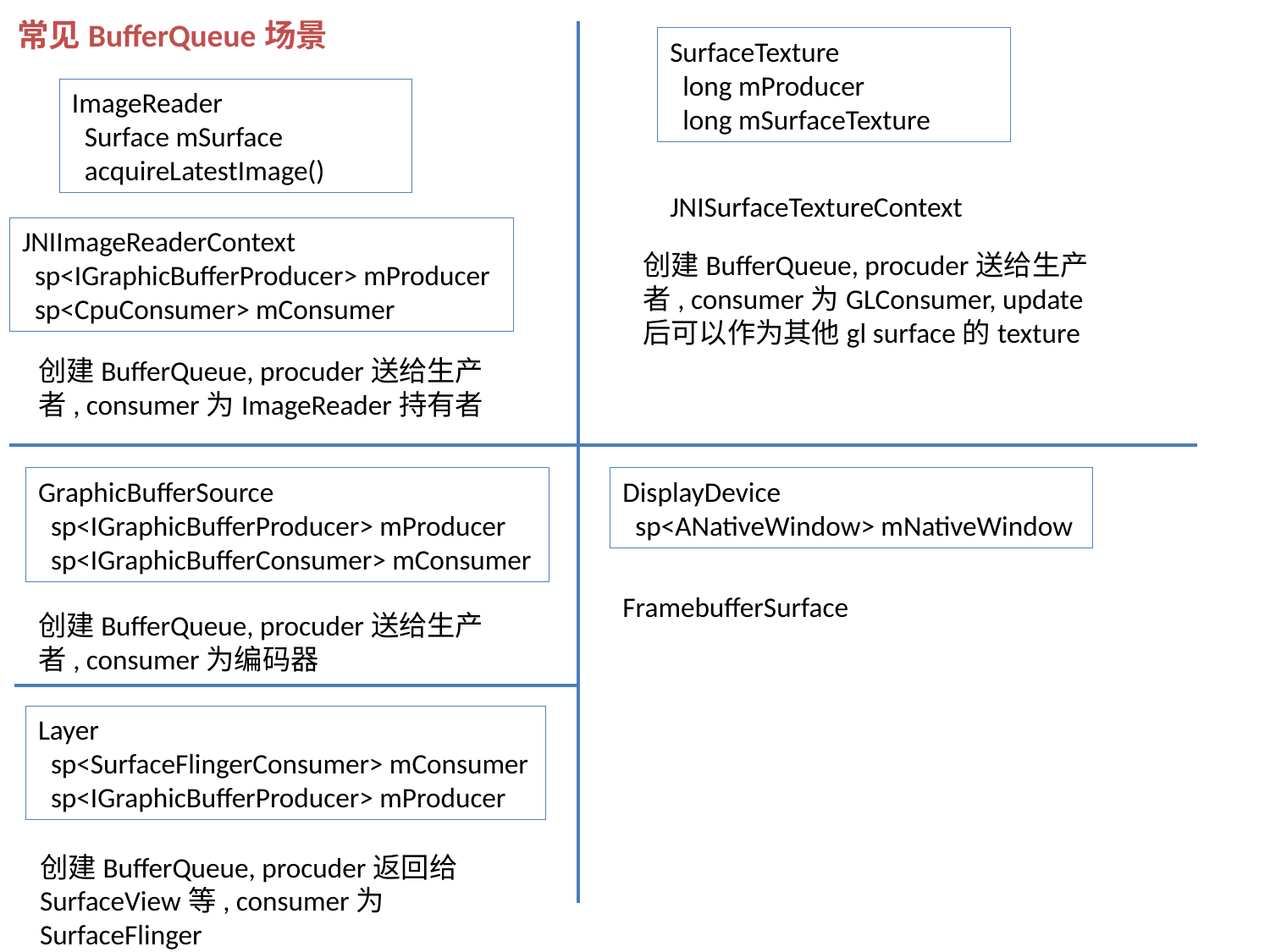

常见BufferQueue场景
SurfaceTexture
  long mProducer
  long mSurfaceTexture
ImageReader
  Surface mSurface
  acquireLatestImage()
JNISurfaceTextureContext
JNIImageReaderContext
  sp<IGraphicBufferProducer> mProducer
  sp<CpuConsumer> mConsumer
创建BufferQueue, procuder送给生产者, consumer为GLConsumer, update后可以作为其他gl surface的texture
创建BufferQueue, procuder送给生产者, consumer为ImageReader持有者
GraphicBufferSource
  sp<IGraphicBufferProducer> mProducer
  sp<IGraphicBufferConsumer> mConsumer
DisplayDevice
  sp<ANativeWindow> mNativeWindow
FramebufferSurface
创建BufferQueue, procuder送给生产者, consumer为编码器
Layer
  sp<SurfaceFlingerConsumer> mConsumer
  sp<IGraphicBufferProducer> mProducer
创建BufferQueue, procuder返回给SurfaceView等, consumer为SurfaceFlinger